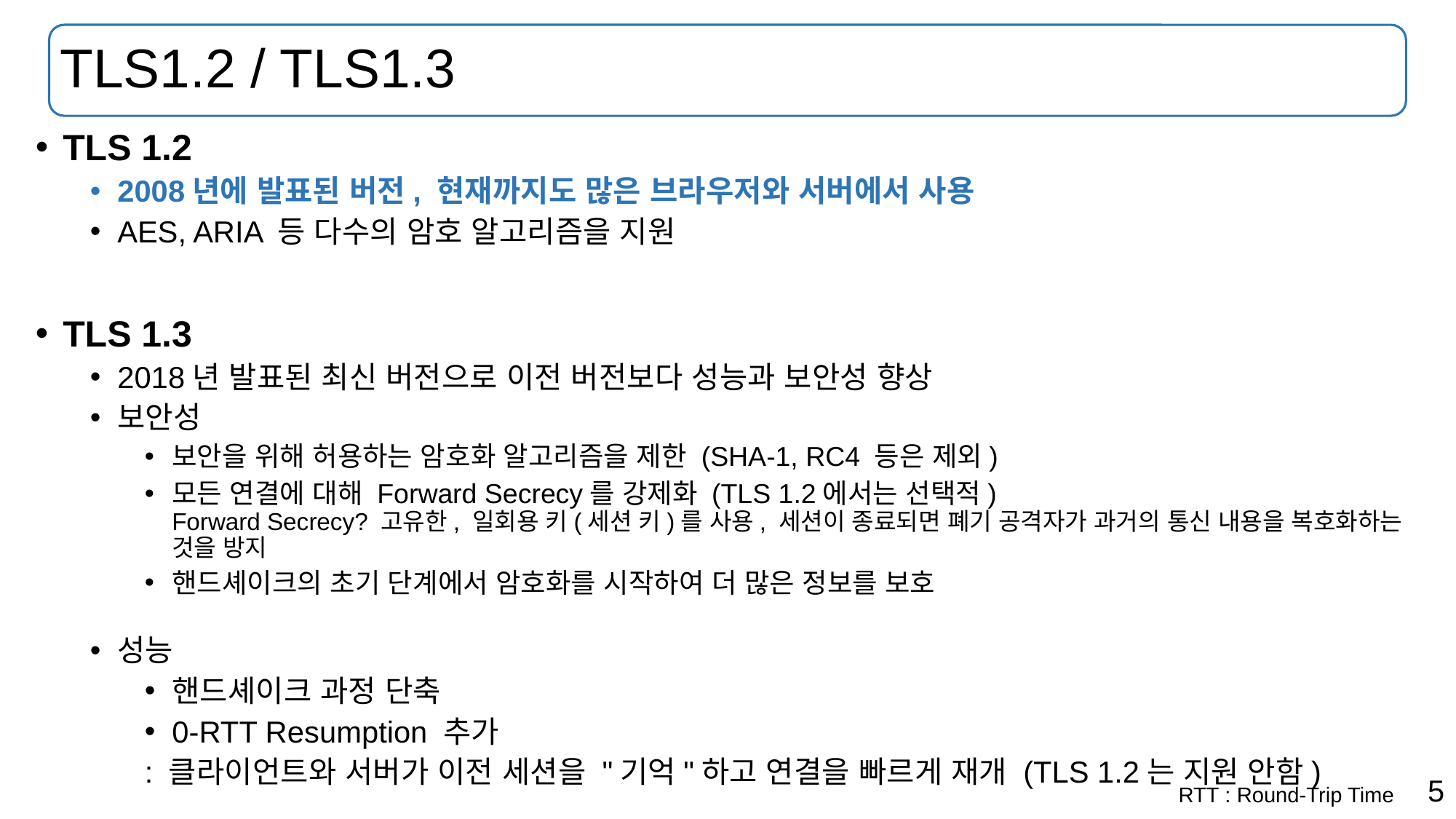

# TLS1.2 / TLS1.3
TLS 1.2
2008년에 발표된 버전, 현재까지도 많은 브라우저와 서버에서 사용
AES, ARIA 등 다수의 암호 알고리즘을 지원

TLS 1.3
2018년 발표된 최신 버전으로 이전 버전보다 성능과 보안성 향상
보안성
보안을 위해 허용하는 암호화 알고리즘을 제한 (SHA-1, RC4 등은 제외)
모든 연결에 대해 Forward Secrecy를 강제화 (TLS 1.2에서는 선택적)
Forward Secrecy? 고유한, 일회용 키(세션 키)를 사용, 세션이 종료되면 폐기 공격자가 과거의 통신 내용을 복호화하는 것을 방지
핸드셰이크의 초기 단계에서 암호화를 시작하여 더 많은 정보를 보호
성능
핸드셰이크 과정 단축
0-RTT Resumption 추가
: 클라이언트와 서버가 이전 세션을 "기억"하고 연결을 빠르게 재개 (TLS 1.2는 지원 안함)
RTT : Round-Trip Time